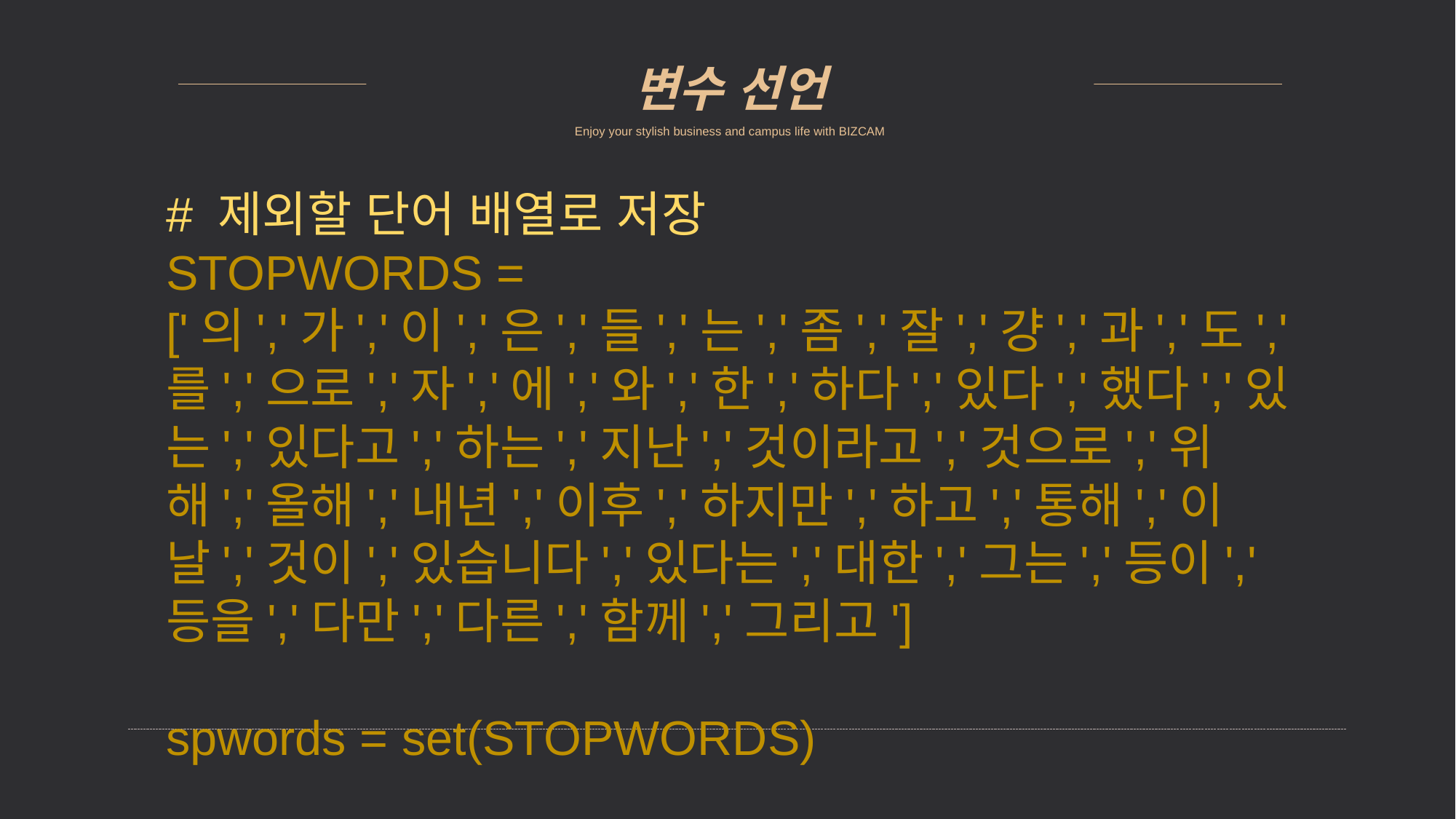

변수 선언
Enjoy your stylish business and campus life with BIZCAM
# 제외할 단어 배열로 저장
STOPWORDS = ['의','가','이','은','들','는','좀','잘','걍','과','도','를','으로','자','에','와','한','하다','있다','했다','있는','있다고','하는','지난','것이라고','것으로','위해','올해','내년','이후','하지만','하고','통해','이날','것이','있습니다','있다는','대한','그는','등이','등을','다만','다른','함께','그리고']

spwords = set(STOPWORDS)